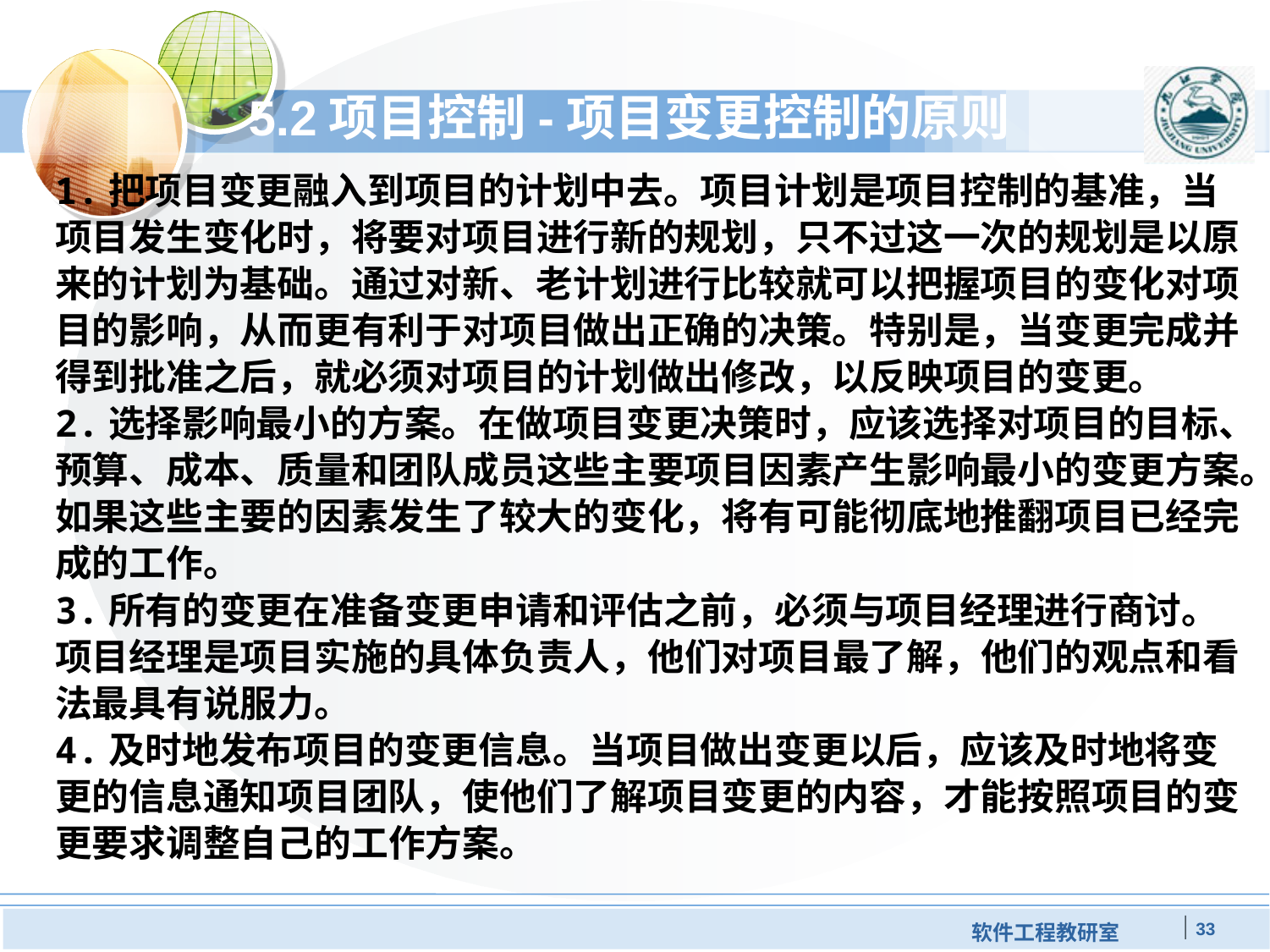

# 5.2项目控制-项目变更控制的原则
1.把项目变更融入到项目的计划中去。项目计划是项目控制的基准，当项目发生变化时，将要对项目进行新的规划，只不过这一次的规划是以原来的计划为基础。通过对新、老计划进行比较就可以把握项目的变化对项目的影响，从而更有利于对项目做出正确的决策。特别是，当变更完成并得到批准之后，就必须对项目的计划做出修改，以反映项目的变更。
2.选择影响最小的方案。在做项目变更决策时，应该选择对项目的目标、预算、成本、质量和团队成员这些主要项目因素产生影响最小的变更方案。如果这些主要的因素发生了较大的变化，将有可能彻底地推翻项目已经完成的工作。
3.所有的变更在准备变更申请和评估之前，必须与项目经理进行商讨。项目经理是项目实施的具体负责人，他们对项目最了解，他们的观点和看法最具有说服力。
4.及时地发布项目的变更信息。当项目做出变更以后，应该及时地将变更的信息通知项目团队，使他们了解项目变更的内容，才能按照项目的变更要求调整自己的工作方案。